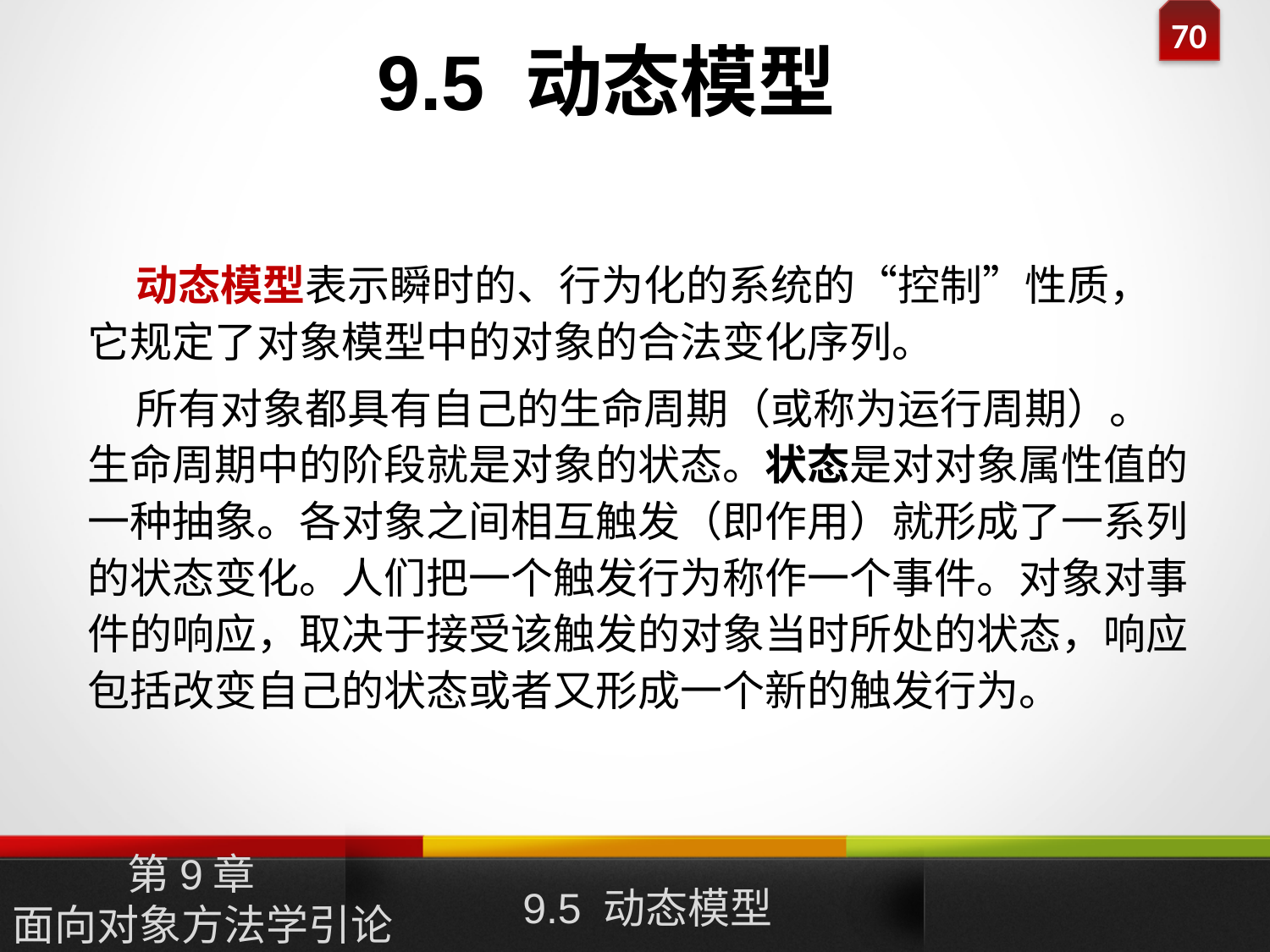

9.5 动态模型
    动态模型表示瞬时的、行为化的系统的“控制”性质，它规定了对象模型中的对象的合法变化序列。
    所有对象都具有自己的生命周期（或称为运行周期）。生命周期中的阶段就是对象的状态。状态是对对象属性值的一种抽象。各对象之间相互触发（即作用）就形成了一系列的状态变化。人们把一个触发行为称作一个事件。对象对事件的响应，取决于接受该触发的对象当时所处的状态，响应包括改变自己的状态或者又形成一个新的触发行为。
9.5 动态模型